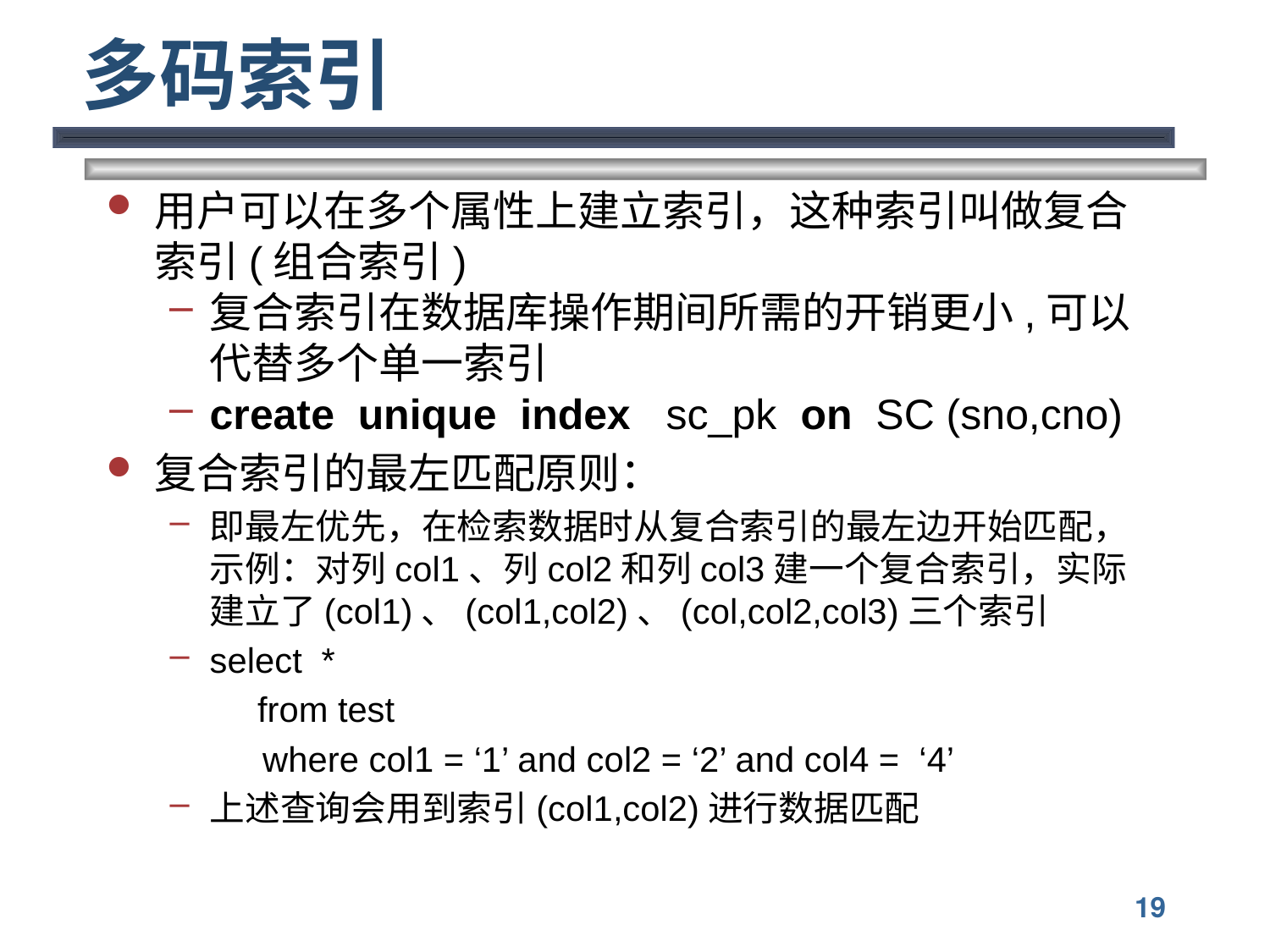

多码索引
用户可以在多个属性上建立索引，这种索引叫做复合索引(组合索引)
复合索引在数据库操作期间所需的开销更小,可以代替多个单一索引
create  unique  index   sc_pk  on  SC (sno,cno)
复合索引的最左匹配原则：
即最左优先，在检索数据时从复合索引的最左边开始匹配，示例：对列col1、列col2和列col3建一个复合索引，实际建立了(col1)、(col1,col2)、(col,col2,col3)三个索引
select  *
         from test
   where col1 = ‘1’ and col2 = ‘2’ and col4 =  ‘4’
上述查询会用到索引(col1,col2)进行数据匹配

19